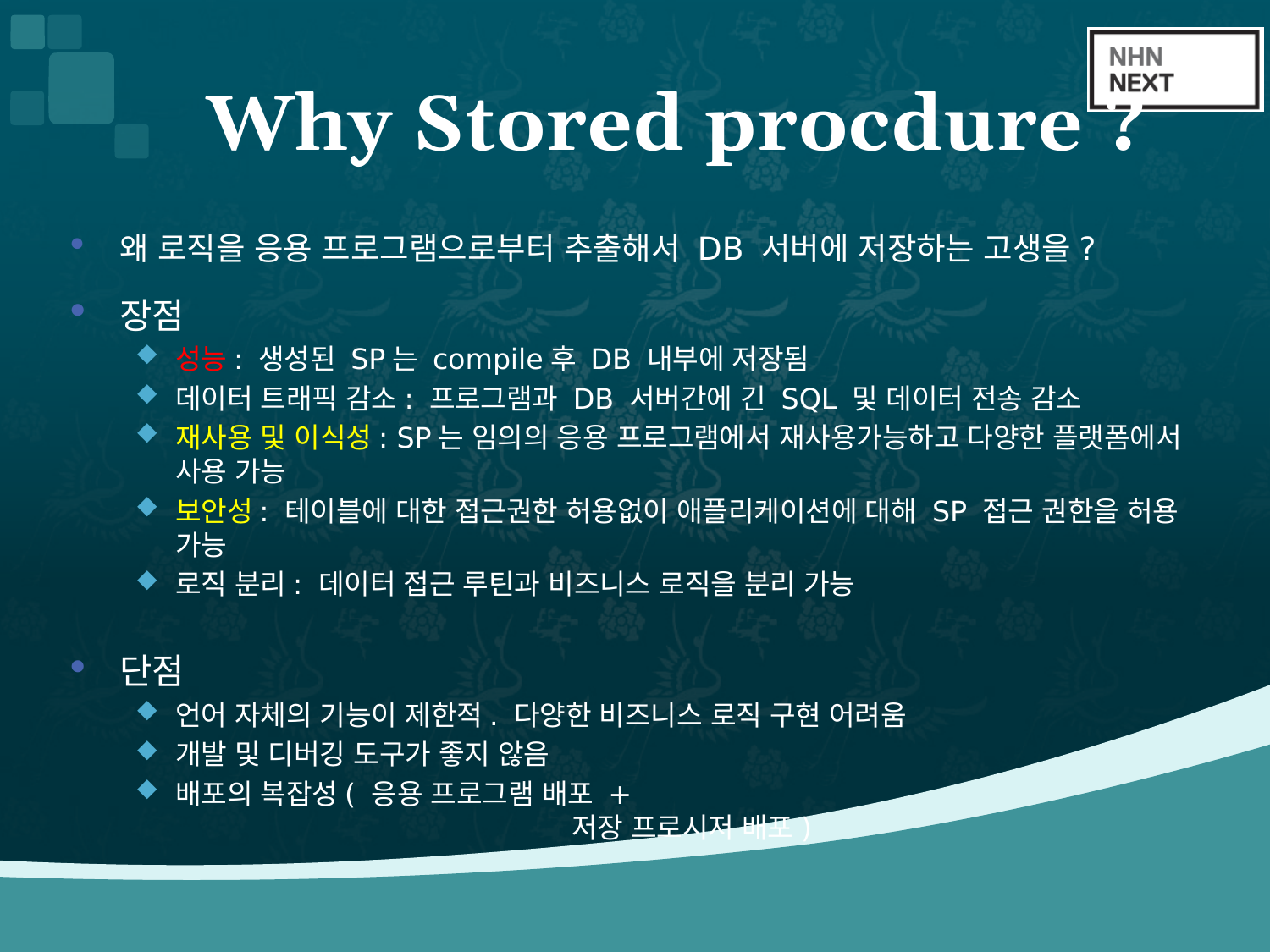

# Why Stored procdure ?
왜 로직을 응용 프로그램으로부터 추출해서 DB 서버에 저장하는 고생을?

장점
성능: 생성된 SP는 compile후 DB 내부에 저장됨
데이터 트래픽 감소: 프로그램과 DB 서버간에 긴 SQL 및 데이터 전송 감소
재사용 및 이식성: SP는 임의의 응용 프로그램에서 재사용가능하고 다양한 플랫폼에서 사용 가능
보안성: 테이블에 대한 접근권한 허용없이 애플리케이션에 대해 SP 접근 권한을 허용 가능
로직 분리: 데이터 접근 루틴과 비즈니스 로직을 분리 가능

단점
언어 자체의 기능이 제한적. 다양한 비즈니스 로직 구현 어려움
개발 및 디버깅 도구가 좋지 않음
배포의 복잡성( 응용 프로그램 배포 +
			 저장 프로시저 배포)